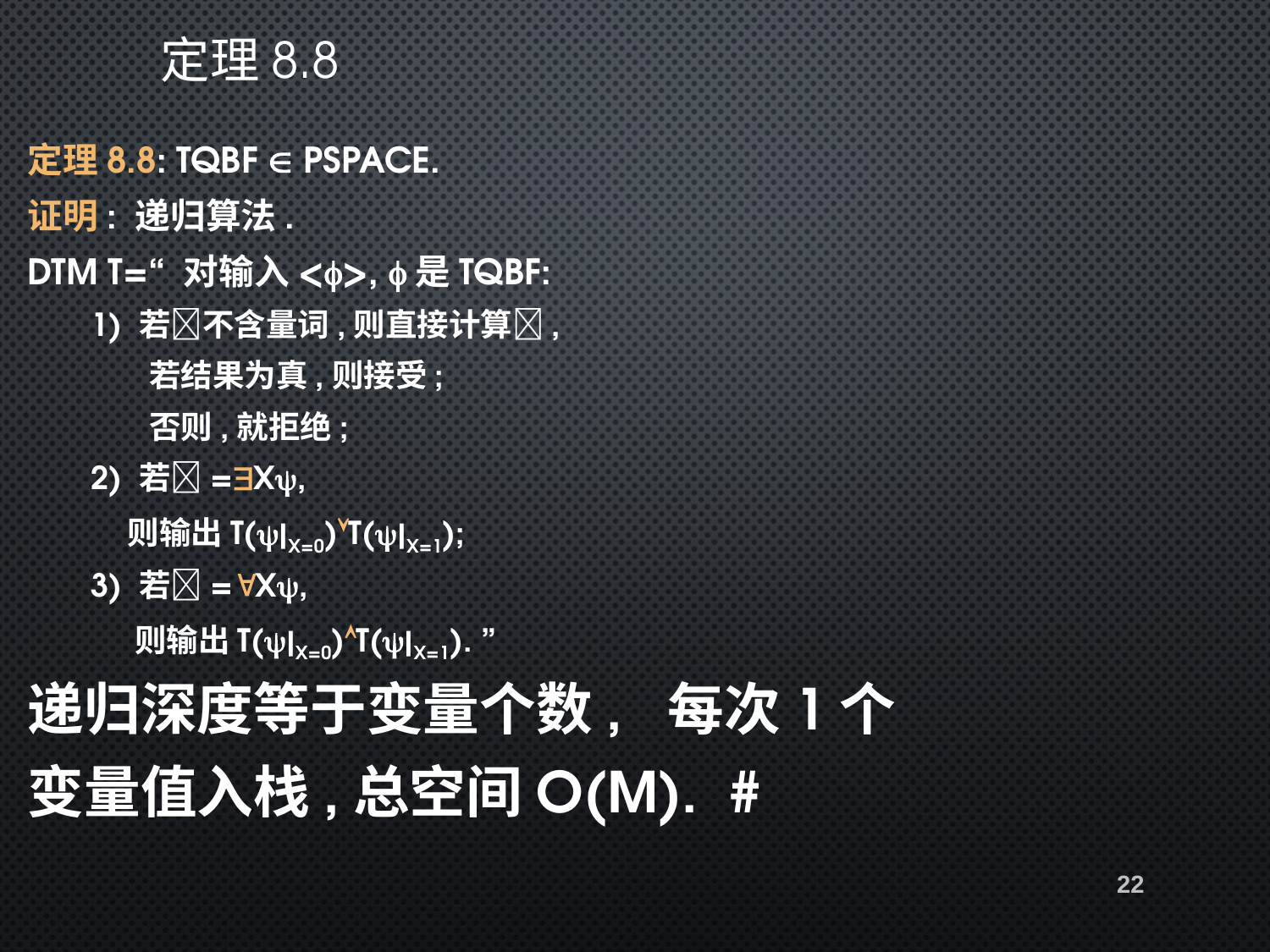

# 定理8.8
定理8.8: TQBF ∈ PSPACE.
证明: 递归算法.
DTM T=“ 对输入<φ>, φ是tqbf:
1) 若φ不含量词,则直接计算φ,
       若结果为真,则接受;
       否则,就拒绝;
2) 若φ=∃xψ,
    则输出T(ψ|x=0)∨T(ψ|x=1);
3) 若φ=∀xψ,
     则输出T(ψ|x=0)∧T(ψ|x=1). ”
递归深度等于变量个数,  每次1个
变量值入栈,总空间O(m).  #
22